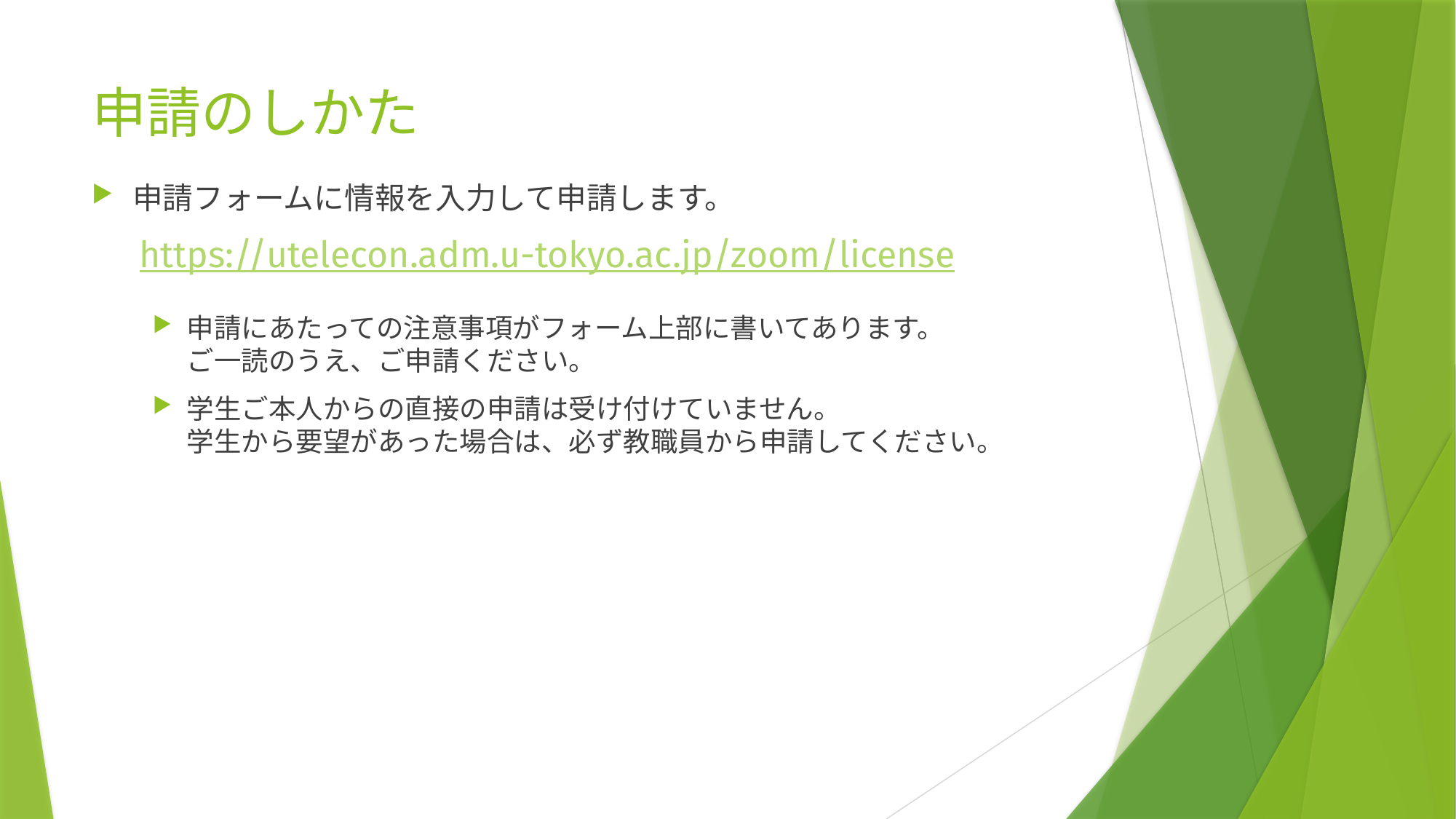

# 申請のしかた
申請フォームに情報を入力して申請します。
https://utelecon.adm.u-tokyo.ac.jp/zoom/license

申請にあたっての注意事項がフォーム上部に書いてあります。
ご一読のうえ、ご申請ください。
学生ご本人からの直接の申請は受け付けていません。
学生から要望があった場合は、必ず教職員から申請してください。